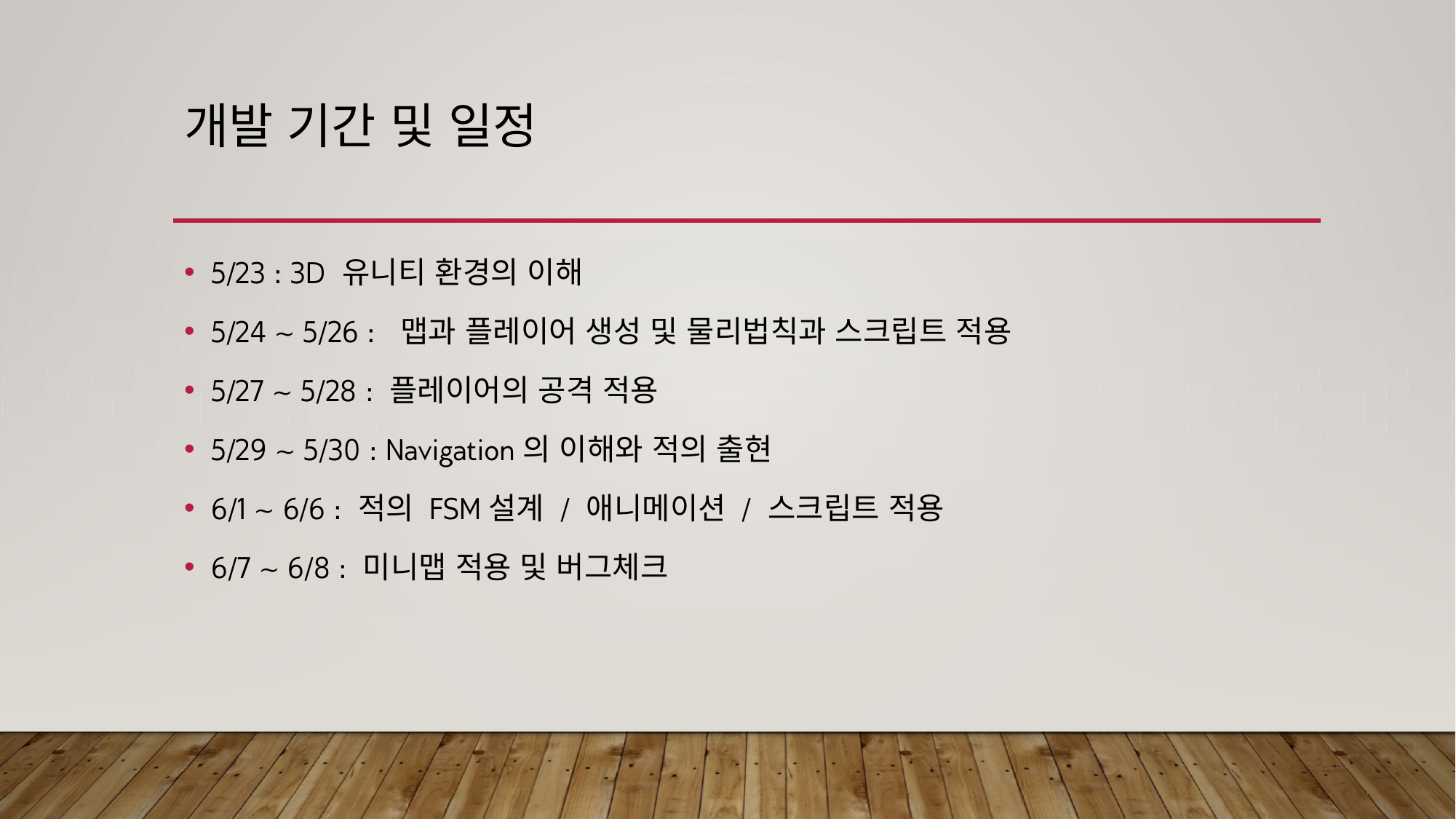

# 개발 기간 및 일정
5/23 : 3D 유니티 환경의 이해
5/24 ~ 5/26 :  맵과 플레이어 생성 및 물리법칙과 스크립트 적용
5/27 ~ 5/28 : 플레이어의 공격 적용
5/29 ~ 5/30 : Navigation의 이해와 적의 출현
6/1 ~ 6/6 : 적의 FSM설계 / 애니메이션 / 스크립트 적용
6/7 ~ 6/8 : 미니맵 적용 및 버그체크